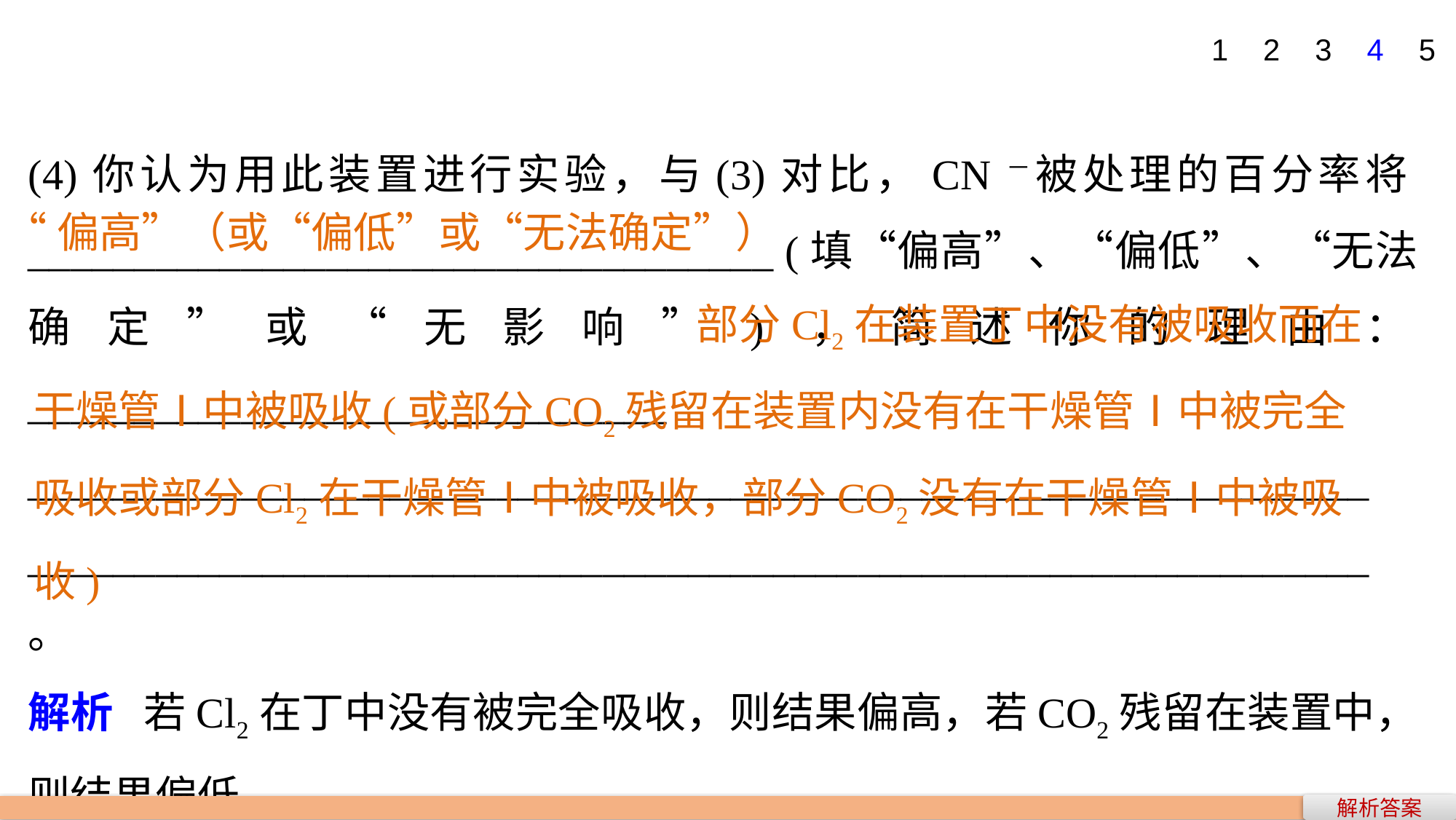

1
2
3
4
5
(4)你认为用此装置进行实验，与(3)对比，CN－被处理的百分率将___________________________________ (填“偏高”、“偏低”、“无法确定”或“无影响”)，简述你的理由：______________________________
_______________________________________________________________
_______________________________________________________________。
解析   若Cl2在丁中没有被完全吸收，则结果偏高，若CO2残留在装置中，则结果偏低。
“偏高”（或“偏低”或“无法确定”）
                                                                     部分Cl2在装置丁中没有被吸收而在干燥管Ⅰ中被吸收(或部分CO2残留在装置内没有在干燥管Ⅰ中被完全吸收或部分Cl2在干燥管Ⅰ中被吸收，部分CO2没有在干燥管Ⅰ中被吸收)
解析答案